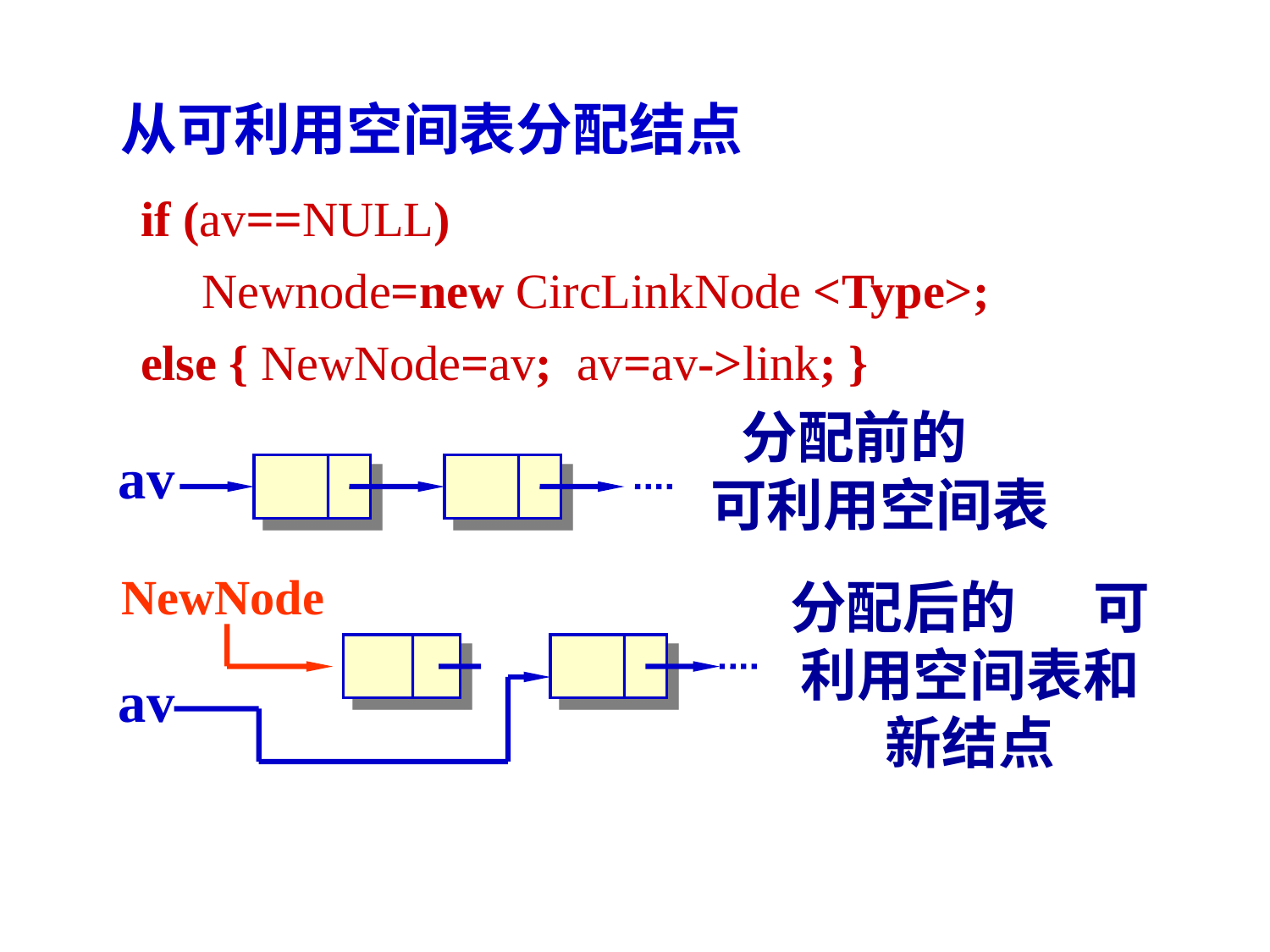

从可利用空间表分配结点
if (av==NULL)
     Newnode=new CircLinkNode <Type>;
else { NewNode=av;  av=av->link; }
分配前的     可利用空间表
av

NewNode
分配后的      可利用空间表和新结点

av

143